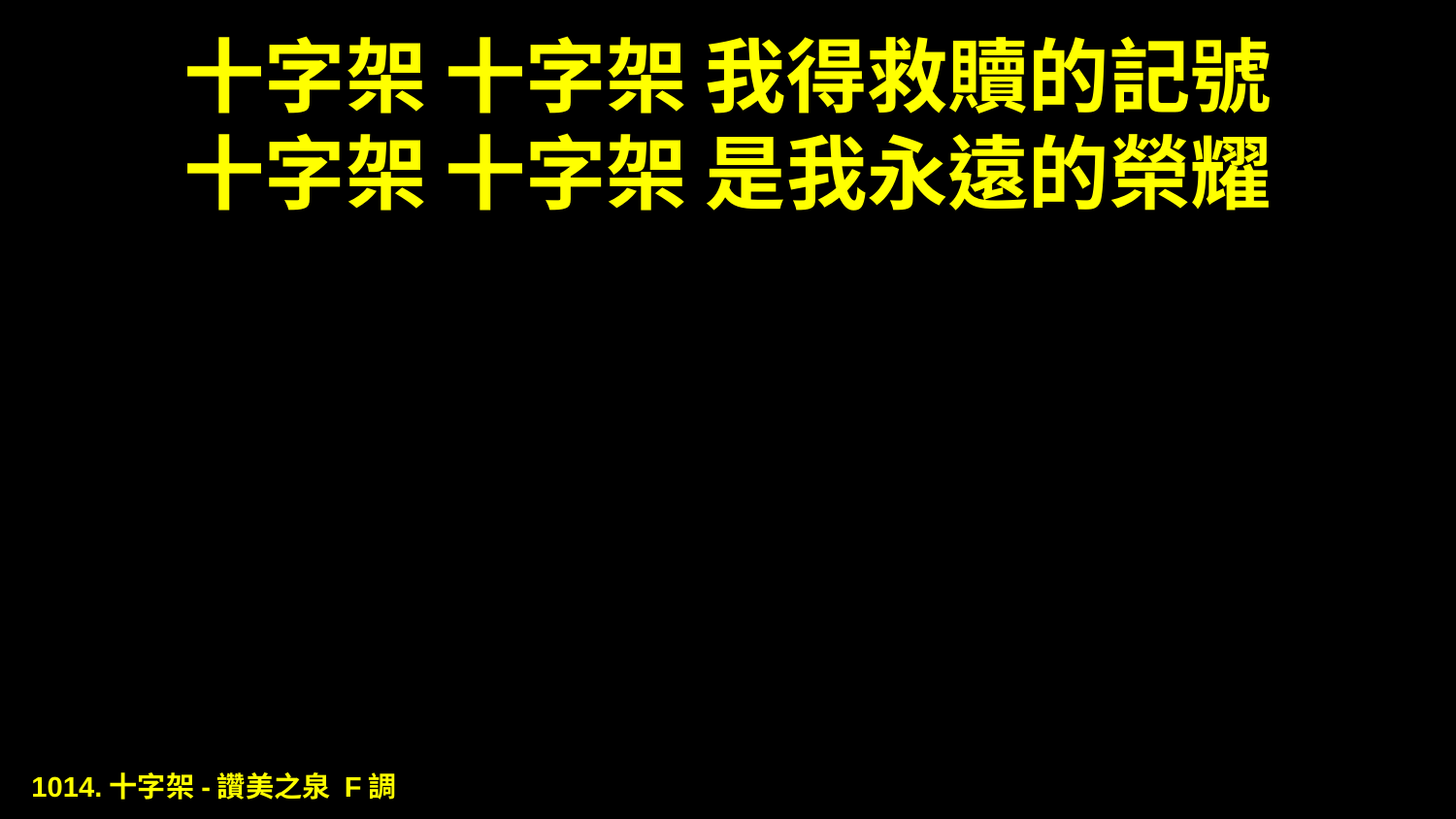

# 十字架 十字架 我得救贖的記號 十字架 十字架 是我永遠的榮耀
1014.十字架-讚美之泉 F調